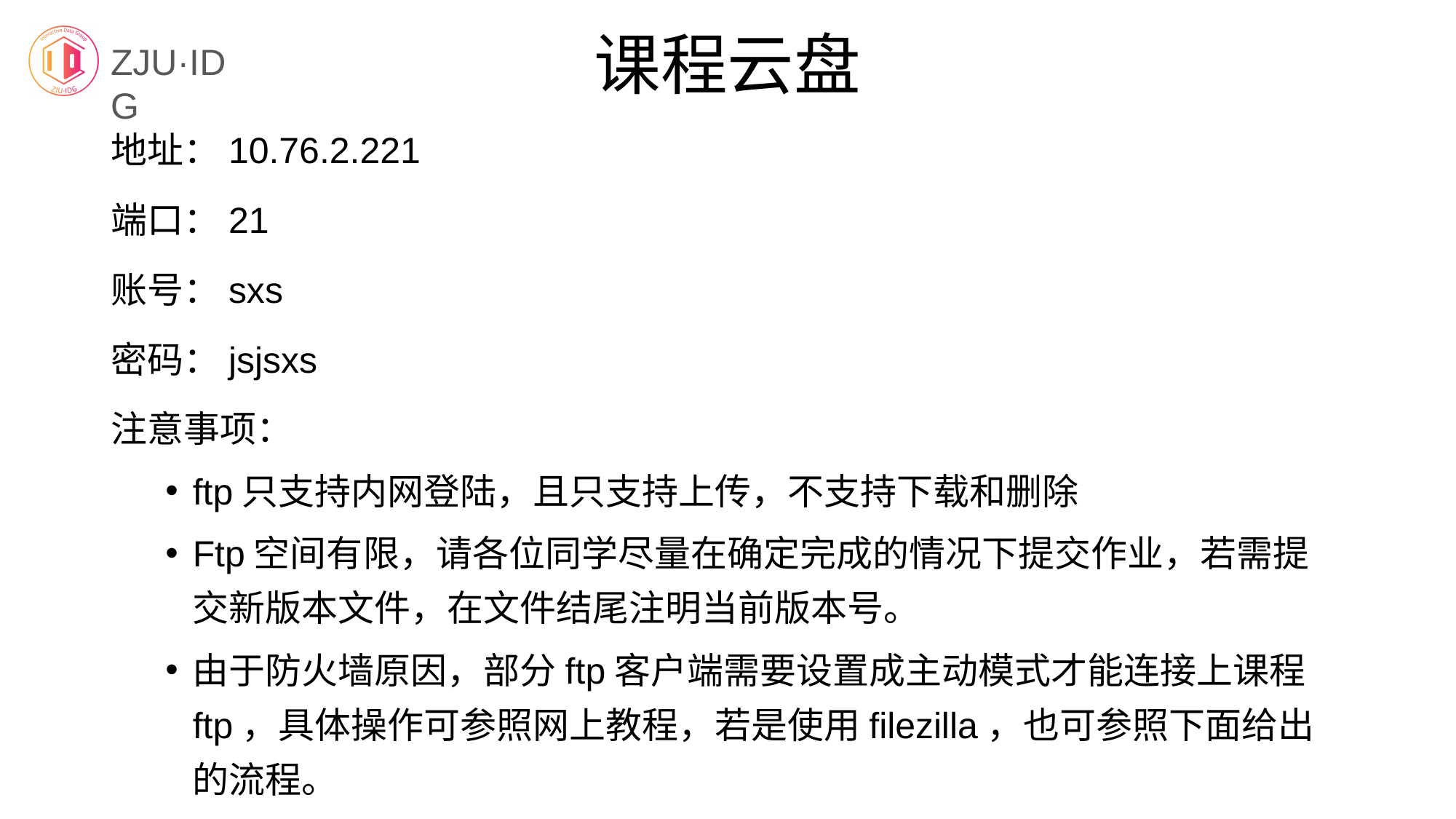

# 课程云盘
地址：10.76.2.221
端口：21
账号：sxs
密码：jsjsxs
注意事项：
ftp只支持内网登陆，且只支持上传，不支持下载和删除
Ftp空间有限，请各位同学尽量在确定完成的情况下提交作业，若需提交新版本文件，在文件结尾注明当前版本号。
由于防火墙原因，部分ftp客户端需要设置成主动模式才能连接上课程ftp，具体操作可参照网上教程，若是使用filezilla，也可参照下面给出的流程。